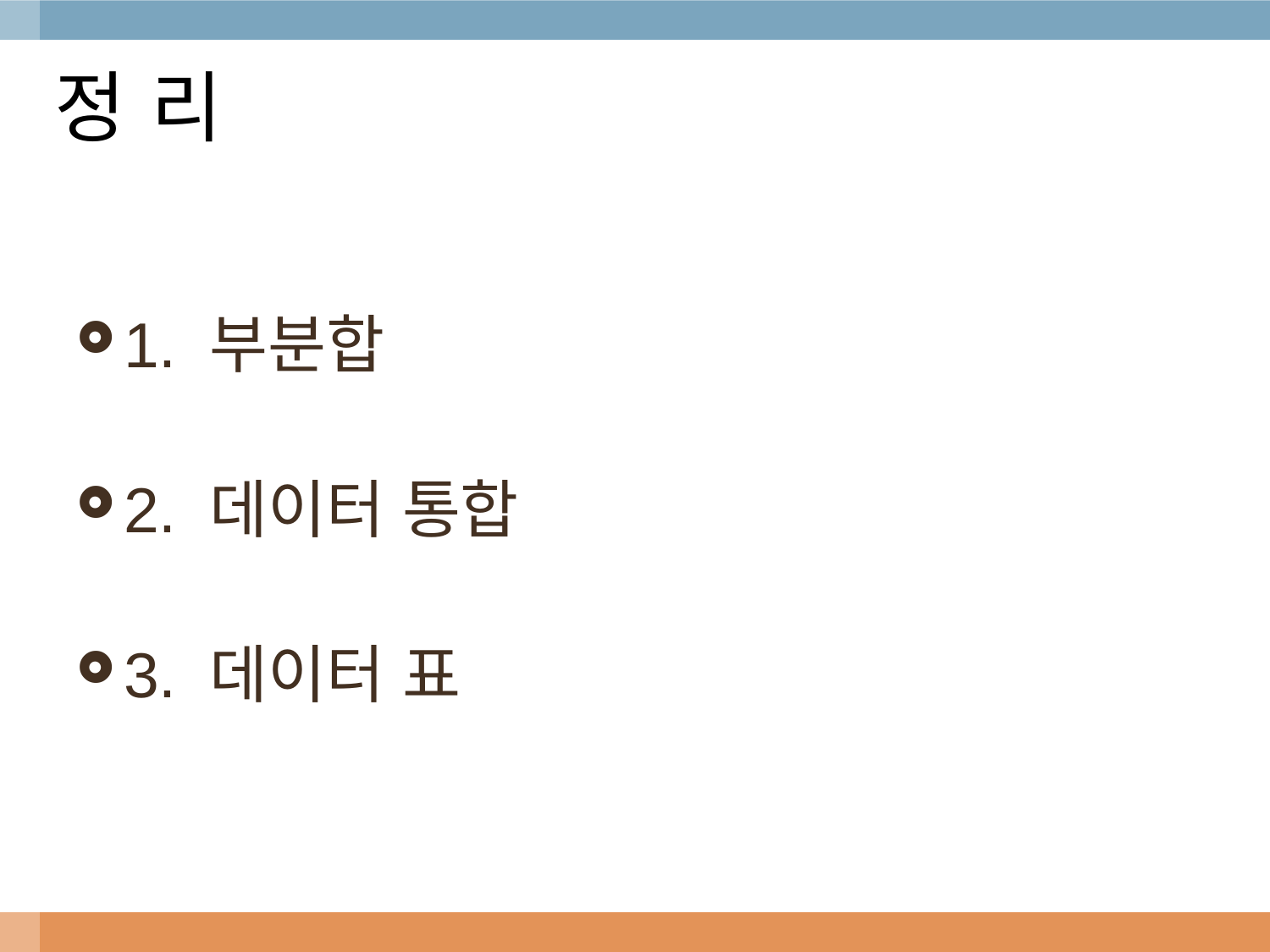

# 정 리
1. 부분합
2. 데이터 통합
3. 데이터 표